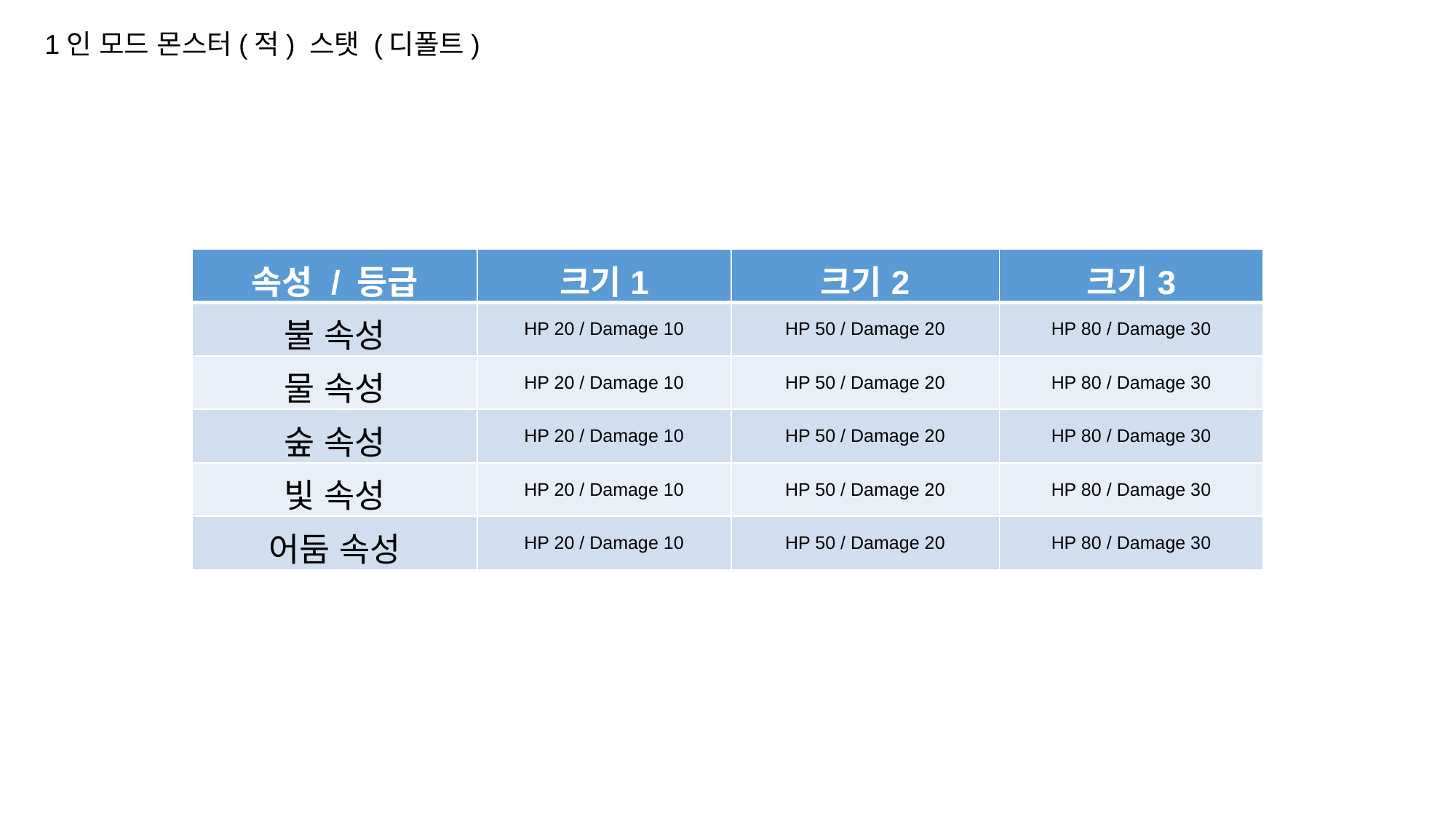

1인 모드 몬스터(적) 스탯 (디폴트)
| 속성 / 등급 | 크기1 | 크기2 | 크기3 |
| --- | --- | --- | --- |
| 불 속성 | HP 20 / Damage 10 | HP 50 / Damage 20 | HP 80 / Damage 30 |
| 물 속성 | HP 20 / Damage 10 | HP 50 / Damage 20 | HP 80 / Damage 30 |
| 숲 속성 | HP 20 / Damage 10 | HP 50 / Damage 20 | HP 80 / Damage 30 |
| 빛 속성 | HP 20 / Damage 10 | HP 50 / Damage 20 | HP 80 / Damage 30 |
| 어둠 속성 | HP 20 / Damage 10 | HP 50 / Damage 20 | HP 80 / Damage 30 |